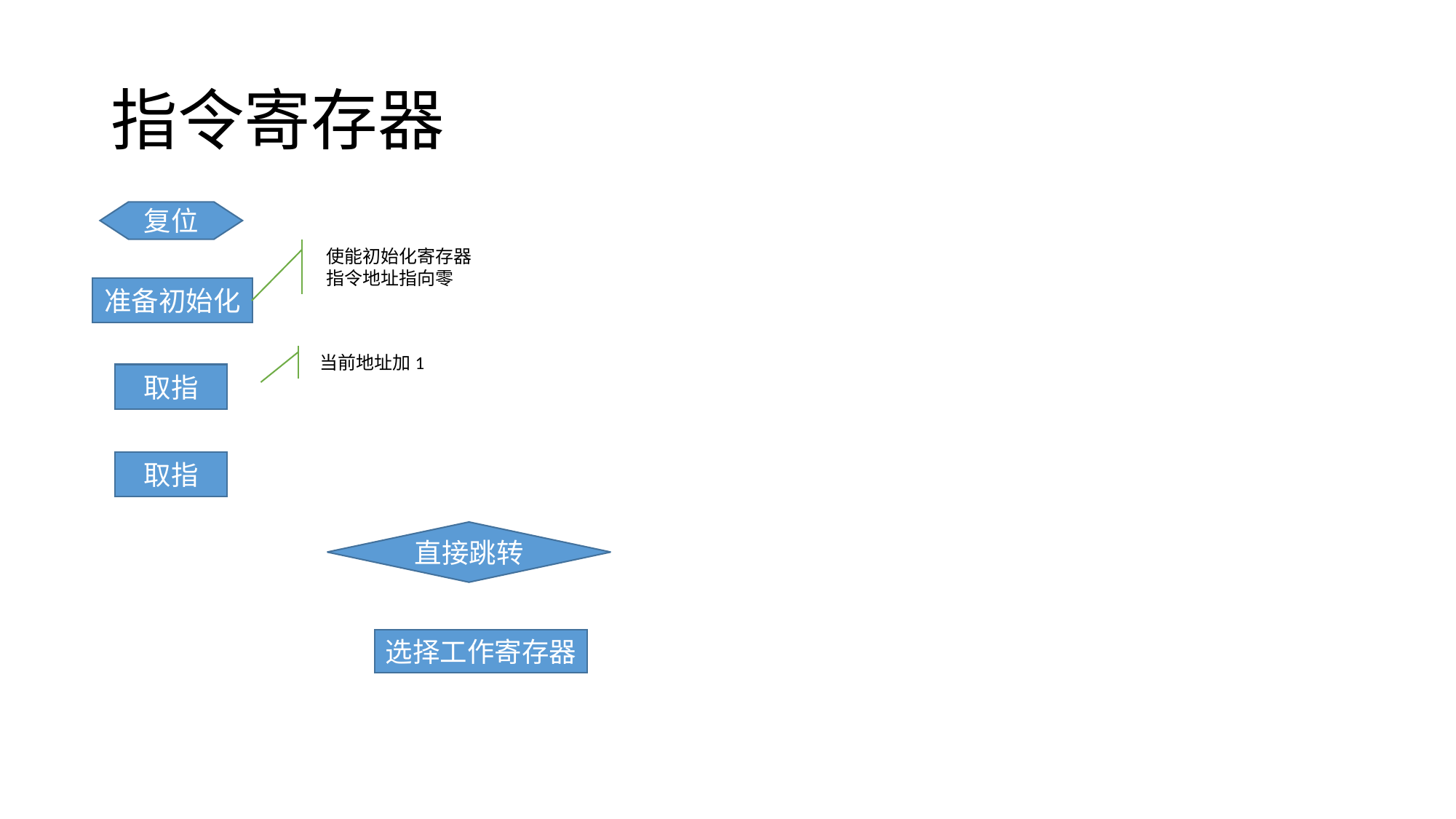

# 指令寄存器
复位
使能初始化寄存器
指令地址指向零
准备初始化
当前地址加1
取指
取指
直接跳转
选择工作寄存器